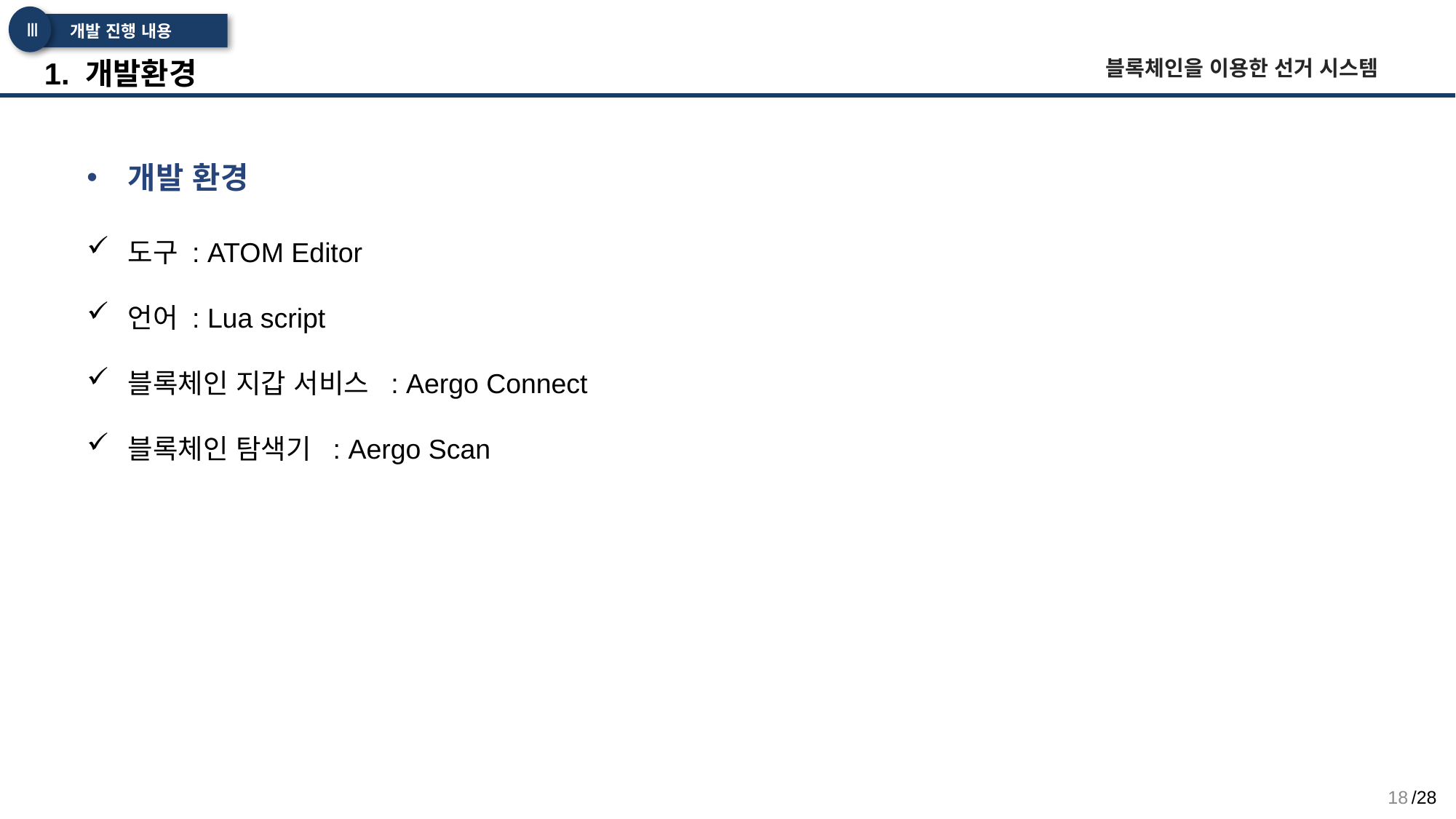

Ⅲ
개발 진행 내용
    1. 개발환경
블록체인을 이용한 선거 시스템
개발 환경

도구 : ATOM Editor

언어 : Lua script

블록체인 지갑 서비스  : Aergo Connect

블록체인 탐색기  : Aergo Scan
18